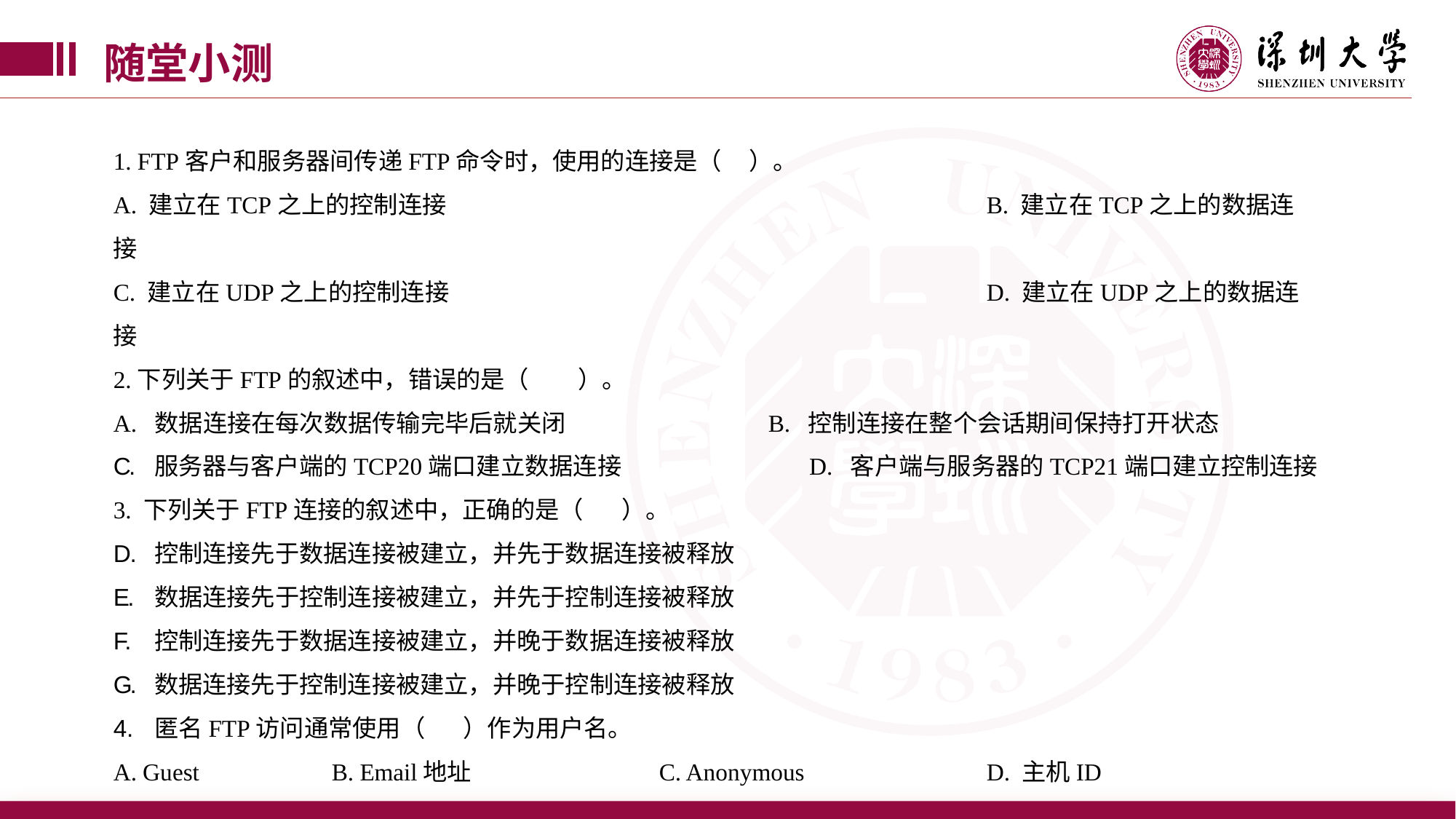

随堂小测

1. FTP客户和服务器间传递FTP命令时，使用的连接是（     ）。
A. 建立在TCP之上的控制连接					B. 建立在TCP之上的数据连接
C. 建立在UDP之上的控制连接					D. 建立在UDP之上的数据连接
2.下列关于FTP的叙述中，错误的是（         ）。
A.  数据连接在每次数据传输完毕后就关闭		B.  控制连接在整个会话期间保持打开状态
服务器与客户端的TCP20端口建立数据连接		D.  客户端与服务器的TCP21端口建立控制连接
3. 下列关于FTP连接的叙述中，正确的是（       ）。
控制连接先于数据连接被建立，并先于数据连接被释放
数据连接先于控制连接被建立，并先于控制连接被释放
控制连接先于数据连接被建立，并晚于数据连接被释放
数据连接先于控制连接被建立，并晚于控制连接被释放
匿名FTP访问通常使用（       ）作为用户名。
A. Guest		B. Email地址		C. Anonymous		D. 主机ID